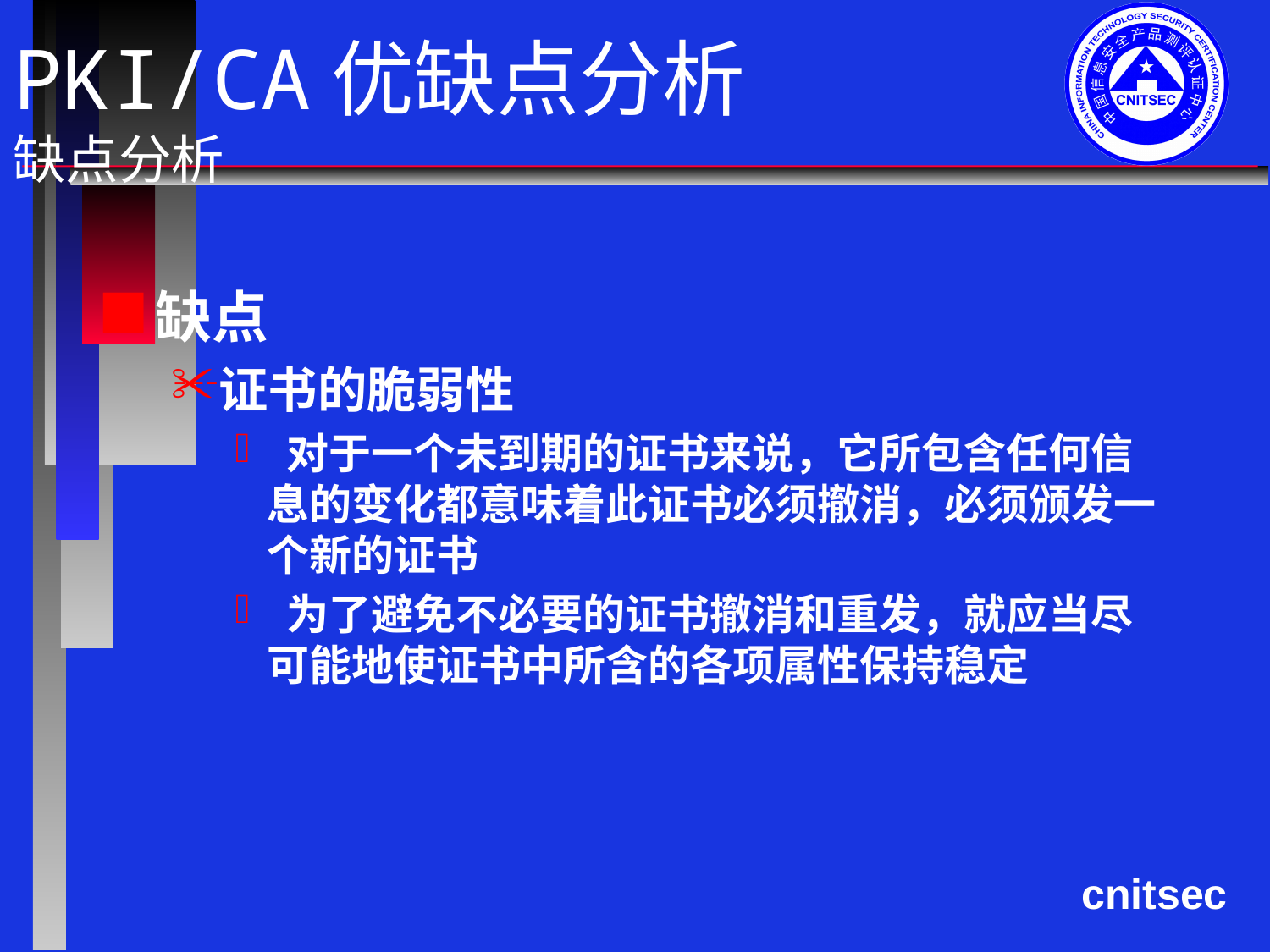

# PKI/CA优缺点分析 缺点分析
缺点
证书的脆弱性
 对于一个未到期的证书来说，它所包含任何信息的变化都意味着此证书必须撤消，必须颁发一个新的证书
 为了避免不必要的证书撤消和重发，就应当尽可能地使证书中所含的各项属性保持稳定